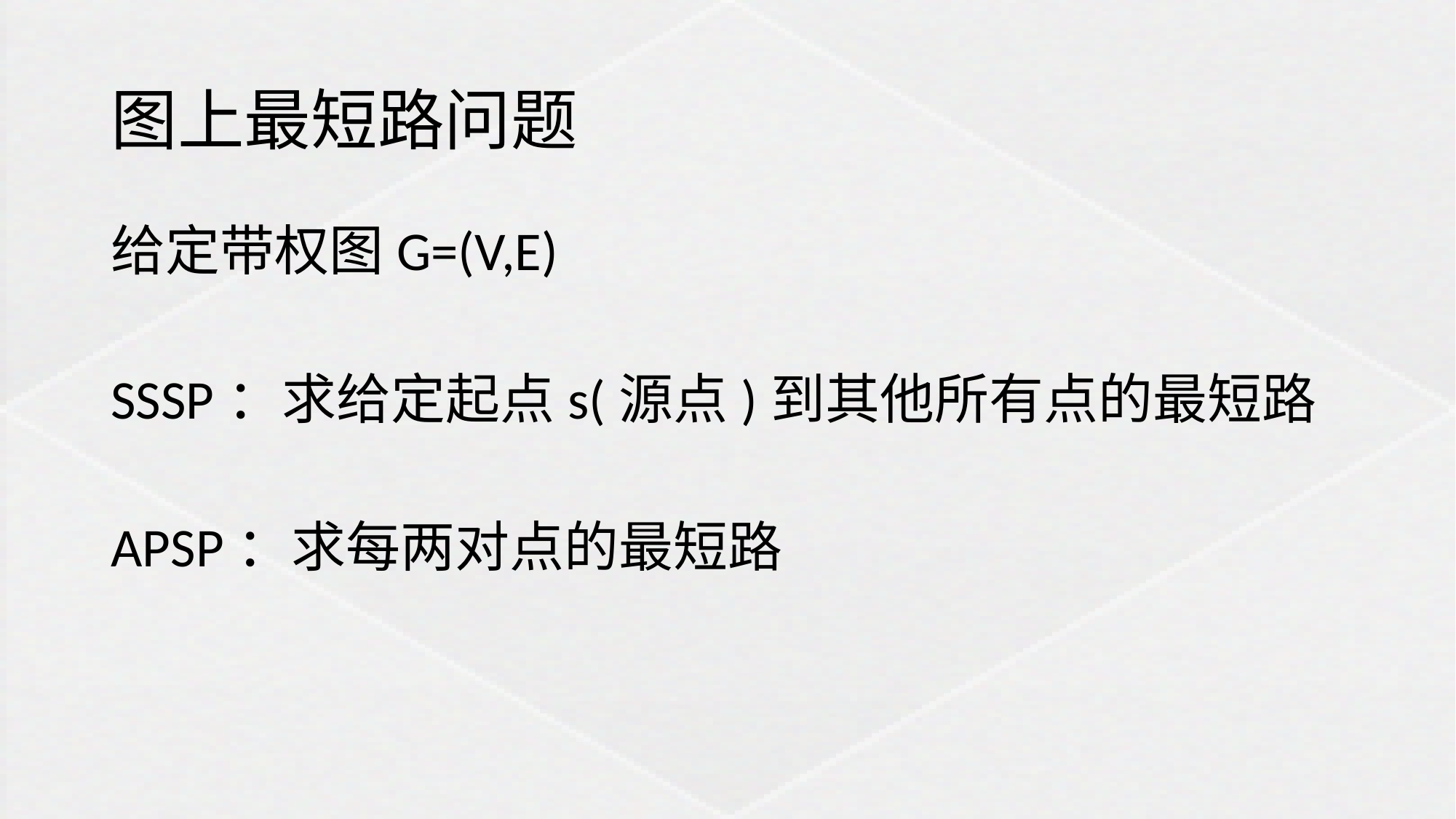

# 图上最短路问题
给定带权图G=(V,E)

SSSP：求给定起点s(源点)到其他所有点的最短路

APSP：求每两对点的最短路